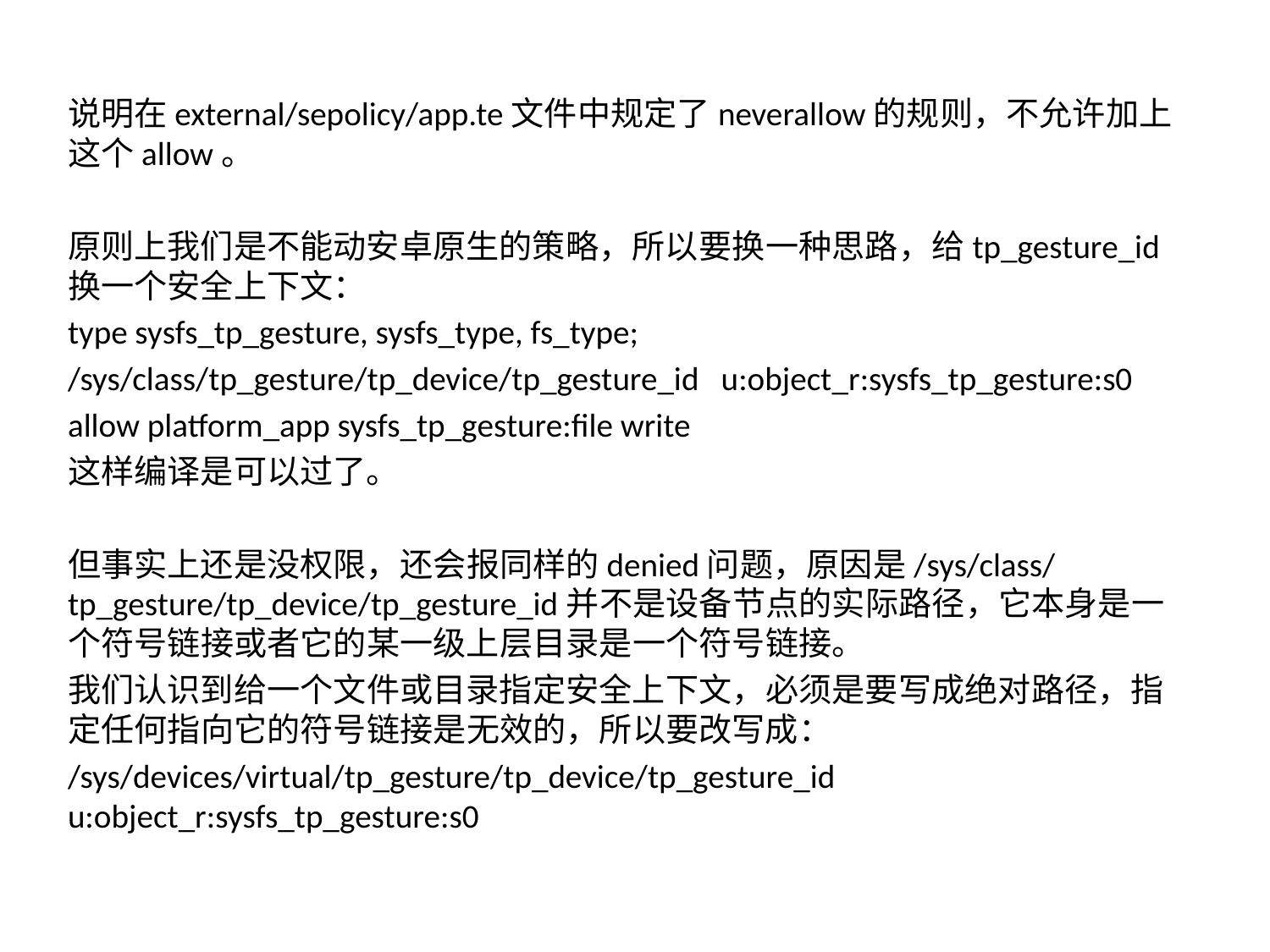

说明在external/sepolicy/app.te文件中规定了neverallow的规则，不允许加上这个allow。

原则上我们是不能动安卓原生的策略，所以要换一种思路，给tp_gesture_id换一个安全上下文：
type sysfs_tp_gesture, sysfs_type, fs_type;
/sys/class/tp_gesture/tp_device/tp_gesture_id   u:object_r:sysfs_tp_gesture:s0
allow platform_app sysfs_tp_gesture:file write
这样编译是可以过了。

但事实上还是没权限，还会报同样的denied问题，原因是/sys/class/tp_gesture/tp_device/tp_gesture_id并不是设备节点的实际路径，它本身是一个符号链接或者它的某一级上层目录是一个符号链接。
我们认识到给一个文件或目录指定安全上下文，必须是要写成绝对路径，指定任何指向它的符号链接是无效的，所以要改写成：
/sys/devices/virtual/tp_gesture/tp_device/tp_gesture_id   u:object_r:sysfs_tp_gesture:s0